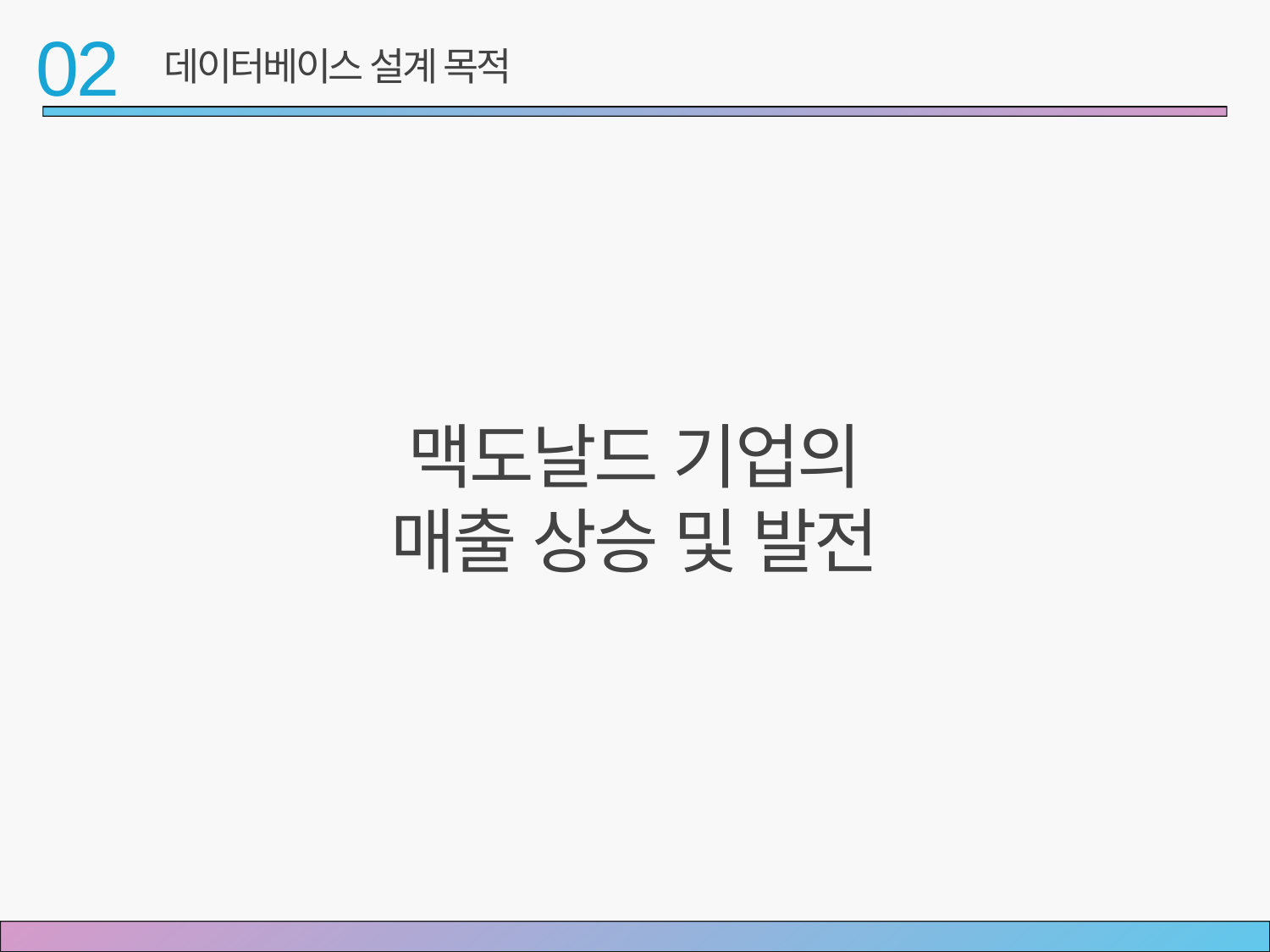

02
데이터베이스 설계 목적

맥도날드 기업의
매출 상승 및 발전